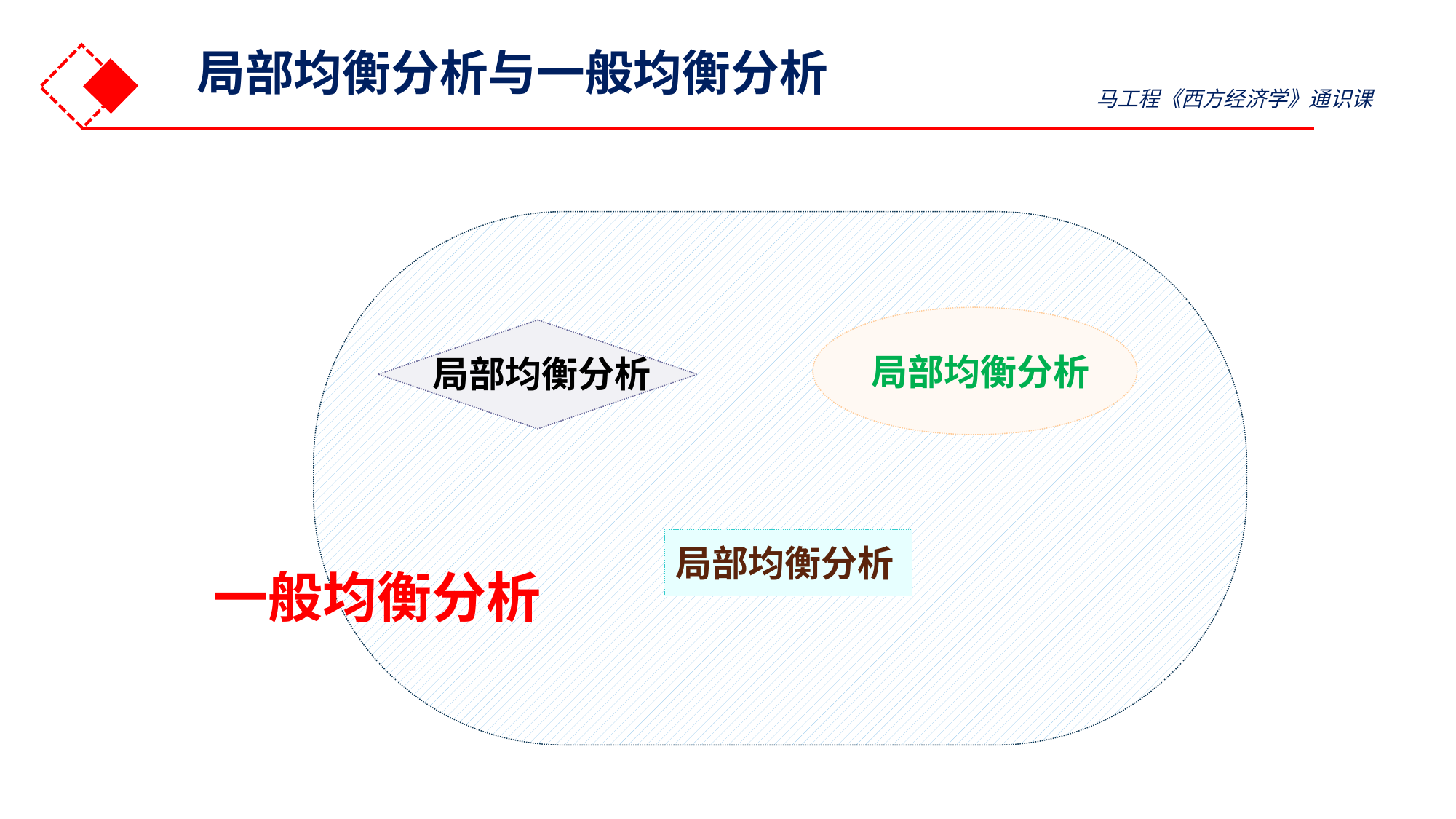

局部均衡分析与一般均衡分析

马工程《西方经济学》通识课

局部均衡分析

局部均衡分析

局部均衡分析
一般均衡分析